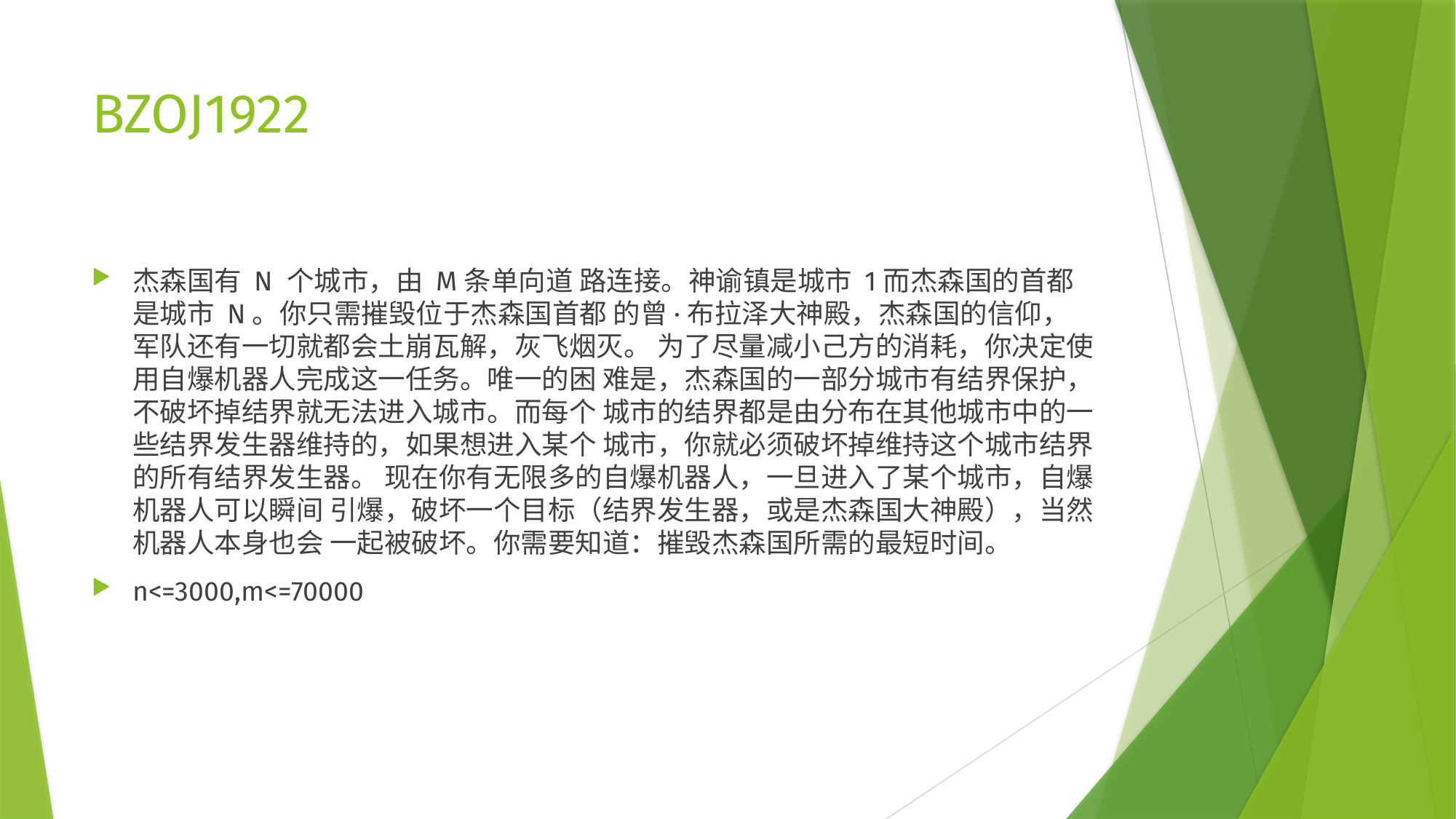

# BZOJ1922
杰森国有 N 个城市，由 M条单向道 路连接。神谕镇是城市 1而杰森国的首都是城市 N。你只需摧毁位于杰森国首都 的曾·布拉泽大神殿，杰森国的信仰，军队还有一切就都会土崩瓦解，灰飞烟灭。 为了尽量减小己方的消耗，你决定使用自爆机器人完成这一任务。唯一的困 难是，杰森国的一部分城市有结界保护，不破坏掉结界就无法进入城市。而每个 城市的结界都是由分布在其他城市中的一些结界发生器维持的，如果想进入某个 城市，你就必须破坏掉维持这个城市结界的所有结界发生器。 现在你有无限多的自爆机器人，一旦进入了某个城市，自爆机器人可以瞬间 引爆，破坏一个目标（结界发生器，或是杰森国大神殿），当然机器人本身也会 一起被破坏。你需要知道：摧毁杰森国所需的最短时间。
n<=3000,m<=70000